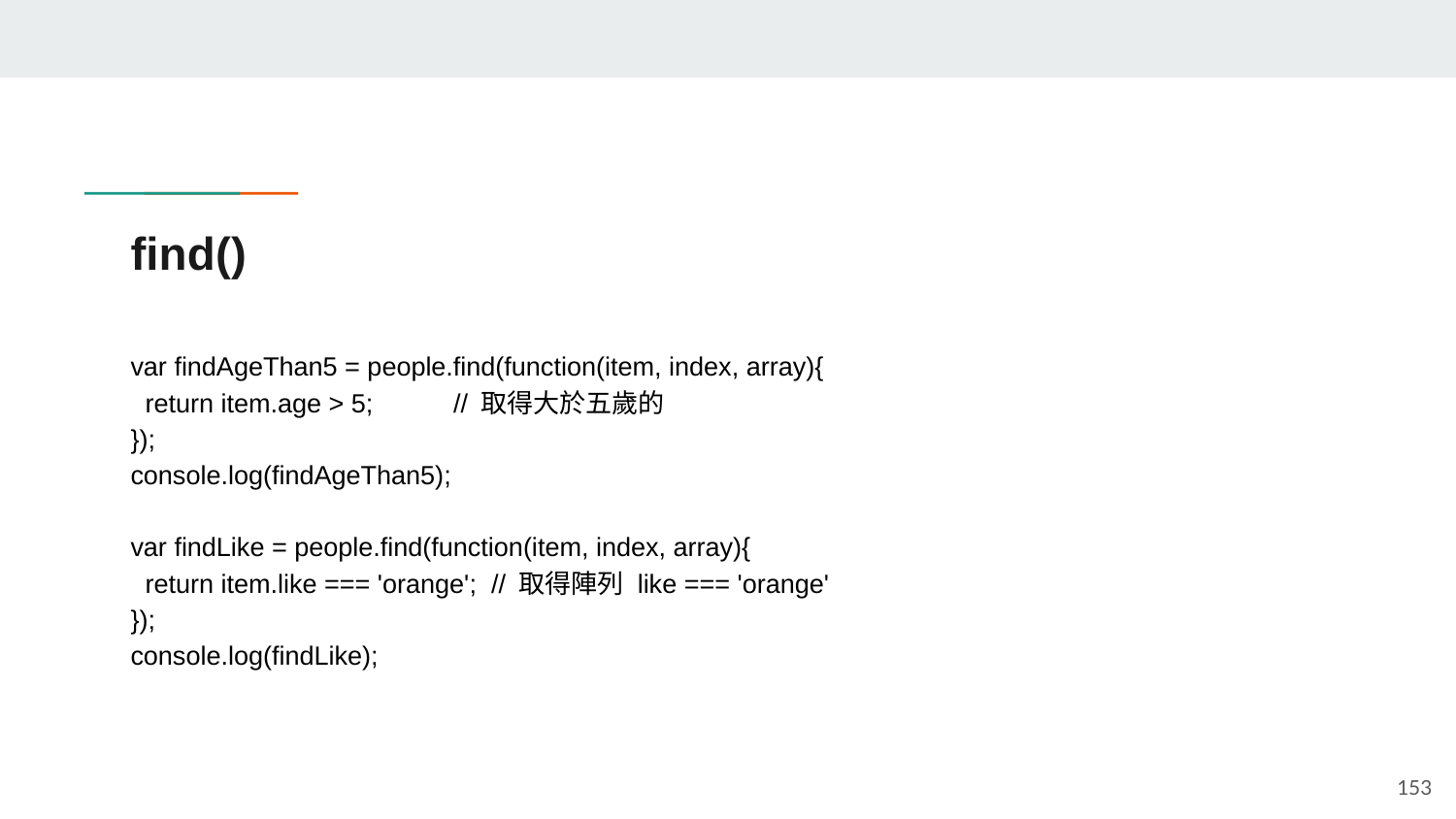

# find()
var findAgeThan5 = people.find(function(item, index, array){
  return item.age > 5;           // 取得大於五歲的
});
console.log(findAgeThan5);

var findLike = people.find(function(item, index, array){
  return item.like === 'orange';  // 取得陣列 like === 'orange'
});
console.log(findLike);

153